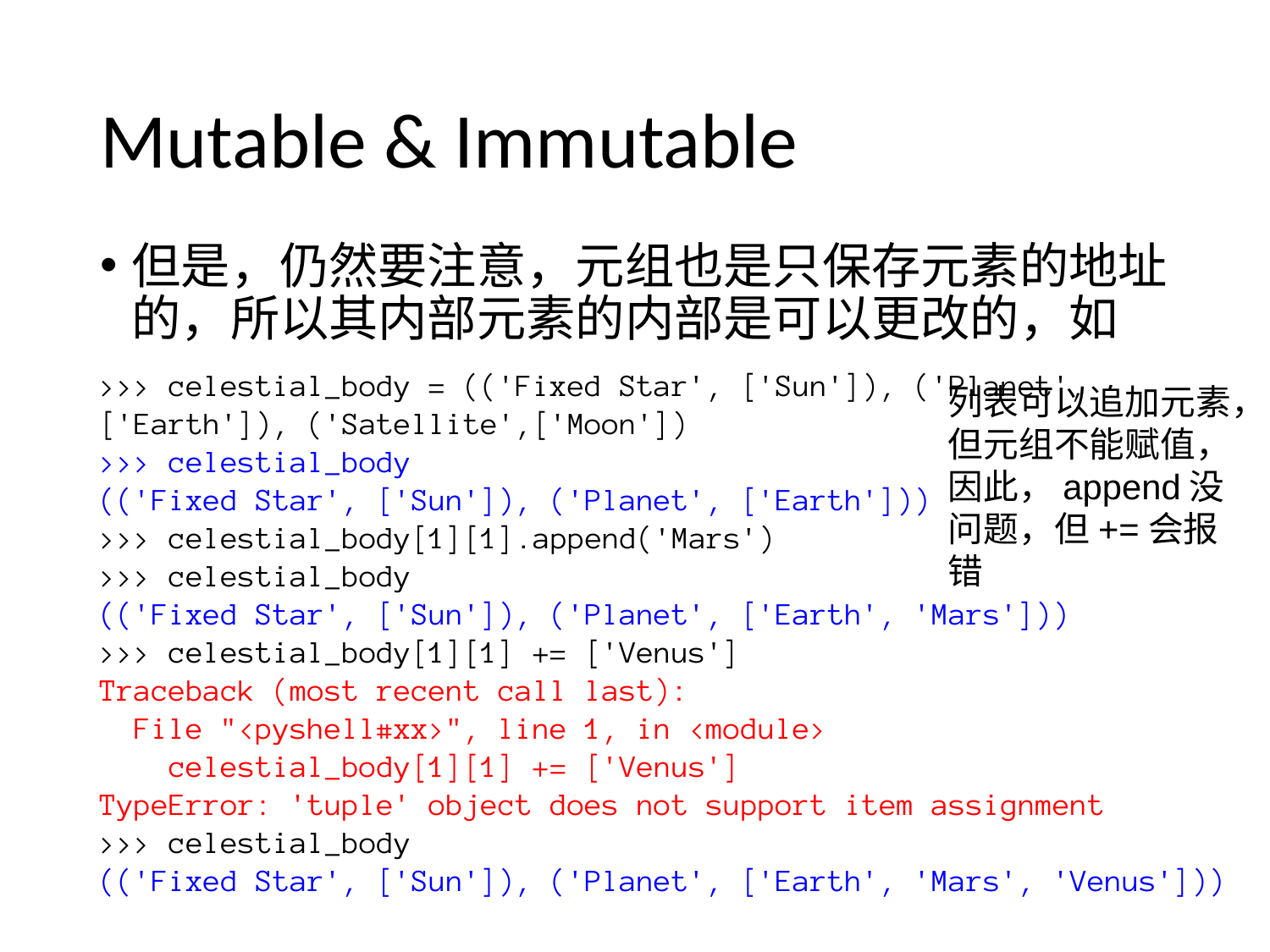

# Mutable & Immutable
但是，仍然要注意，元组也是只保存元素的地址的，所以其内部元素的内部是可以更改的，如

>>> celestial_body = (('Fixed Star', ['Sun']), ('Planet',['Earth']), ('Satellite',['Moon'])
>>> celestial_body
(('Fixed Star', ['Sun']), ('Planet', ['Earth']))
>>> celestial_body[1][1].append('Mars')
>>> celestial_body
(('Fixed Star', ['Sun']), ('Planet', ['Earth', 'Mars']))
>>> celestial_body[1][1] += ['Venus']
Traceback (most recent call last):
  File "<pyshell#xx>", line 1, in <module>
    celestial_body[1][1] += ['Venus']
TypeError: 'tuple' object does not support item assignment
>>> celestial_body
(('Fixed Star', ['Sun']), ('Planet', ['Earth', 'Mars', 'Venus']))

列表可以追加元素，但元组不能赋值，
因此，append没问题，但+=会报错